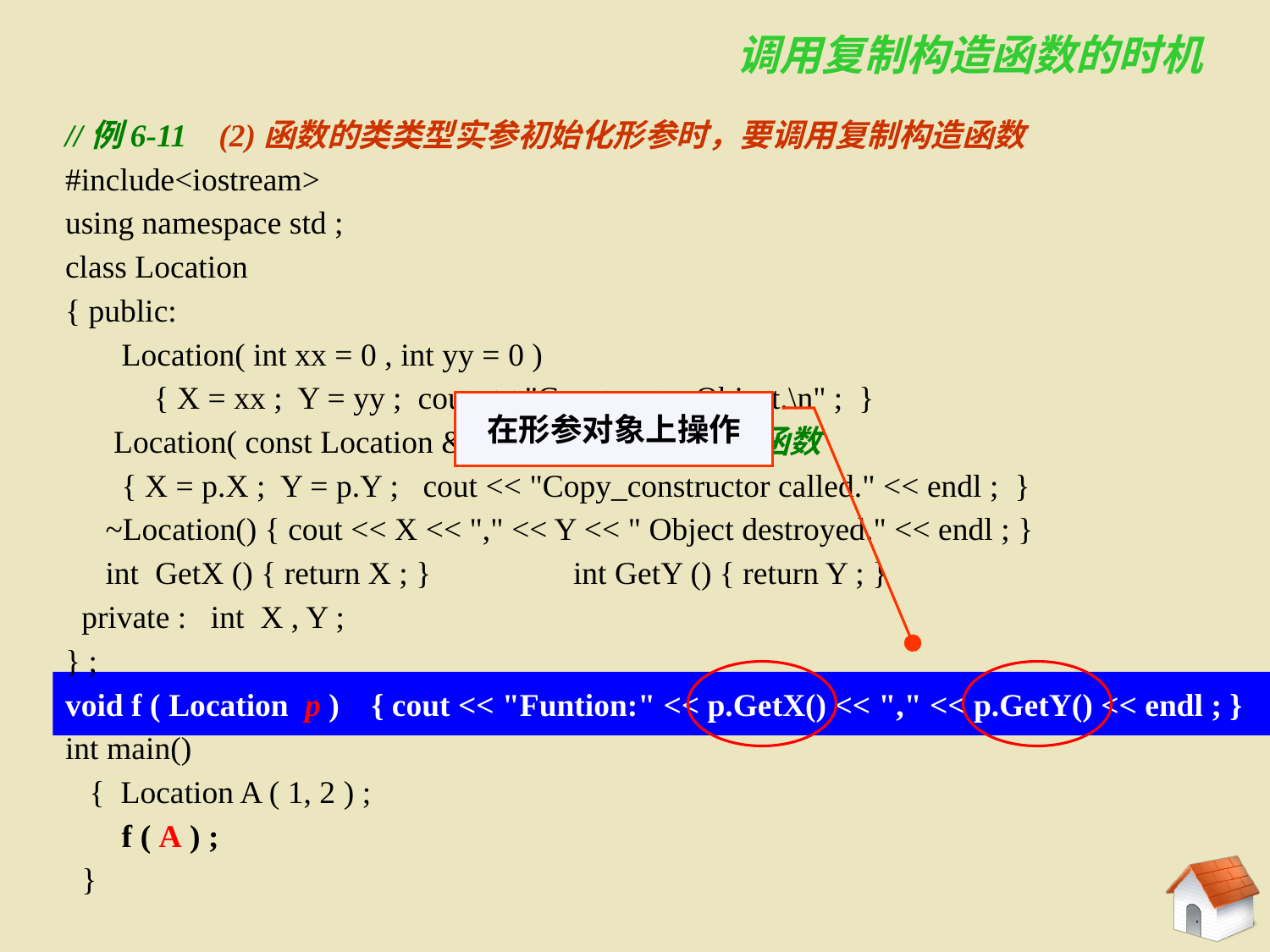

调用复制构造函数的时机
# 6.2.4  复制构造函数
//例6-11    (2)函数的类类型实参初始化形参时，要调用复制构造函数
#include<iostream>
using namespace std ;
class Location
{ public:
       Location( int xx = 0 , int yy = 0 )
           { X = xx ;  Y = yy ;  cout << "Constructor Object.\n" ;  }
      Location( const Location & p ) 	    //复制构造函数
       { X = p.X ;  Y = p.Y ;   cout << "Copy_constructor called." << endl ;  }
     ~Location() { cout << X << "," << Y << " Object destroyed." << endl ; }
     int  GetX () { return X ; }		int GetY () { return Y ; }
  private :   int  X , Y ;
} ;
void f ( Location  p )    { cout << "Funtion:" << p.GetX() << "," << p.GetY() << endl ; }
int main()
   {  Location A ( 1, 2 ) ;
       f ( A ) ;
  }
在形参对象上操作